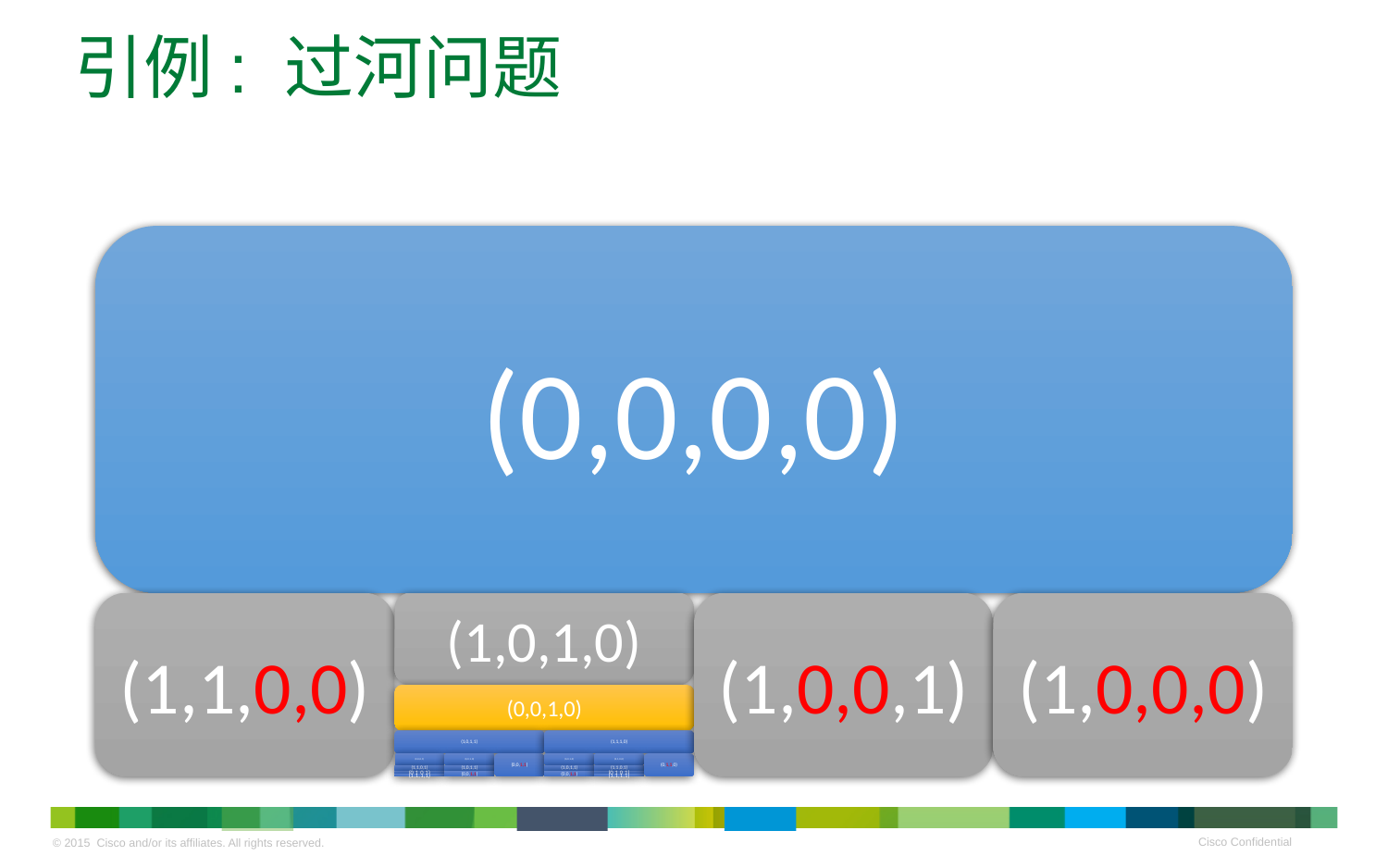

# 引例: 过河问题
(0,0,0,0)
(1,1,0,0)
(1,0,0,1)
(1,0,0,0)
(1,0,1,0)
(0,0,1,0)
(1,0,1,1)
(1,1,1,0)
(0,0,1,0)
(0,1,0,0)
(0,1,1,0)
(0,0,0,1)
(0,0,1,0)
(0,0,1,1)
(1,0,1,1)
(0,0,1,1)
(1,1,0,1)
(0,1,0,1)
(1,1,1,1)
(1,0,1,1)
(0,0,1,1)
(1,1,0,1)
(0,1,0,1)
(1,1,1,1)